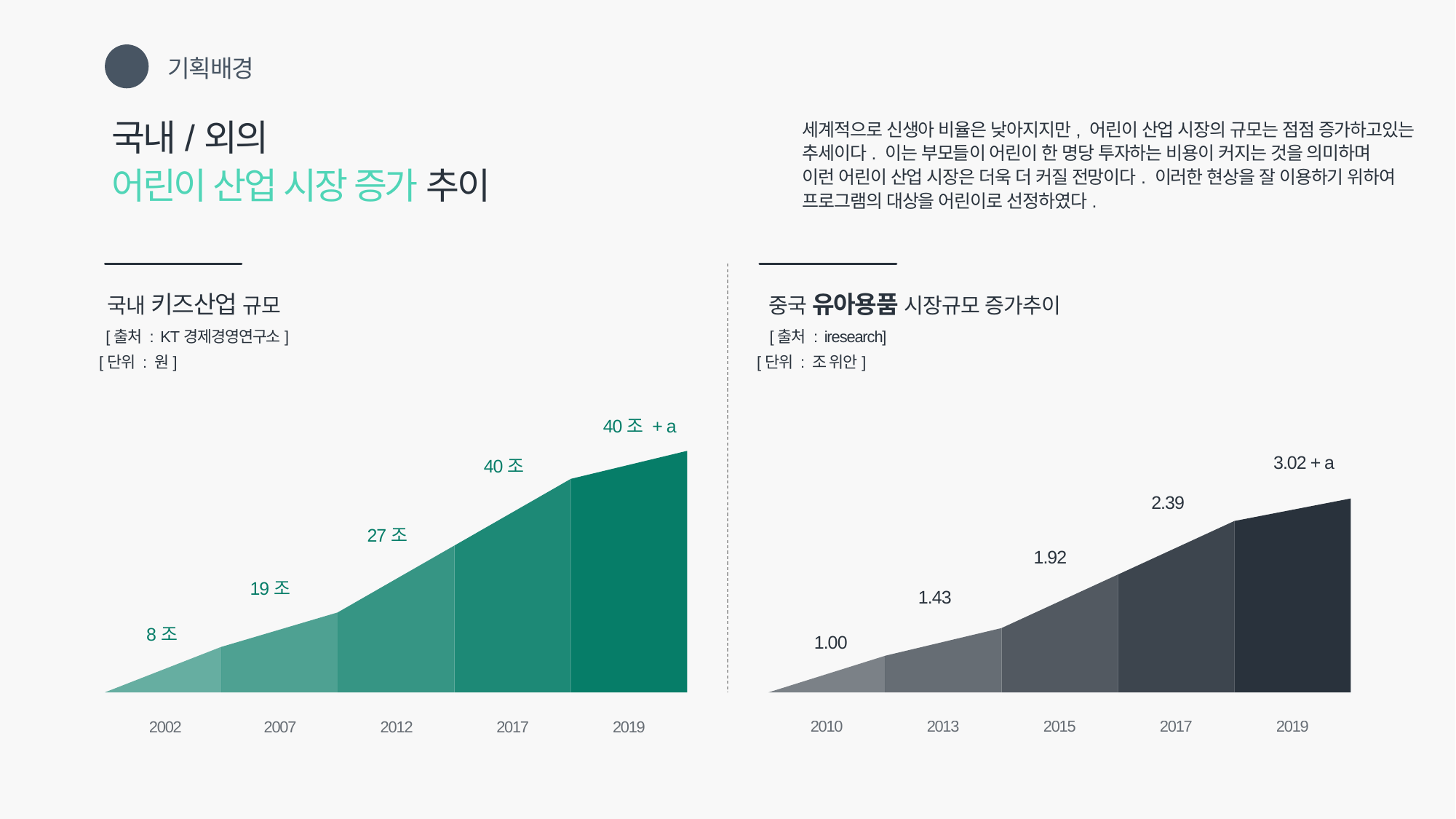

기획배경
01
국내/외의
어린이 산업 시장 증가 추이
세계적으로 신생아 비율은 낮아지지만, 어린이 산업 시장의 규모는 점점 증가하고있는
추세이다. 이는 부모들이 어린이 한 명당 투자하는 비용이 커지는 것을 의미하며
이런 어린이 산업 시장은 더욱 더 커질 전망이다. 이러한 현상을 잘 이용하기 위하여
프로그램의 대상을 어린이로 선정하였다.
국내 키즈산업 규모
중국 유아용품 시장규모 증가추이
[출처 :  KT경제경영연구소]
[출처 :  iresearch]
[단위 : 원]
[단위 : 조 위안]
40조 + a
3.02 + a
40조

2.39

27조

1.92
19조

1.43
8조
1.00

2010
2013
2015
2017
2019
2002
2007
2012
2017
2019